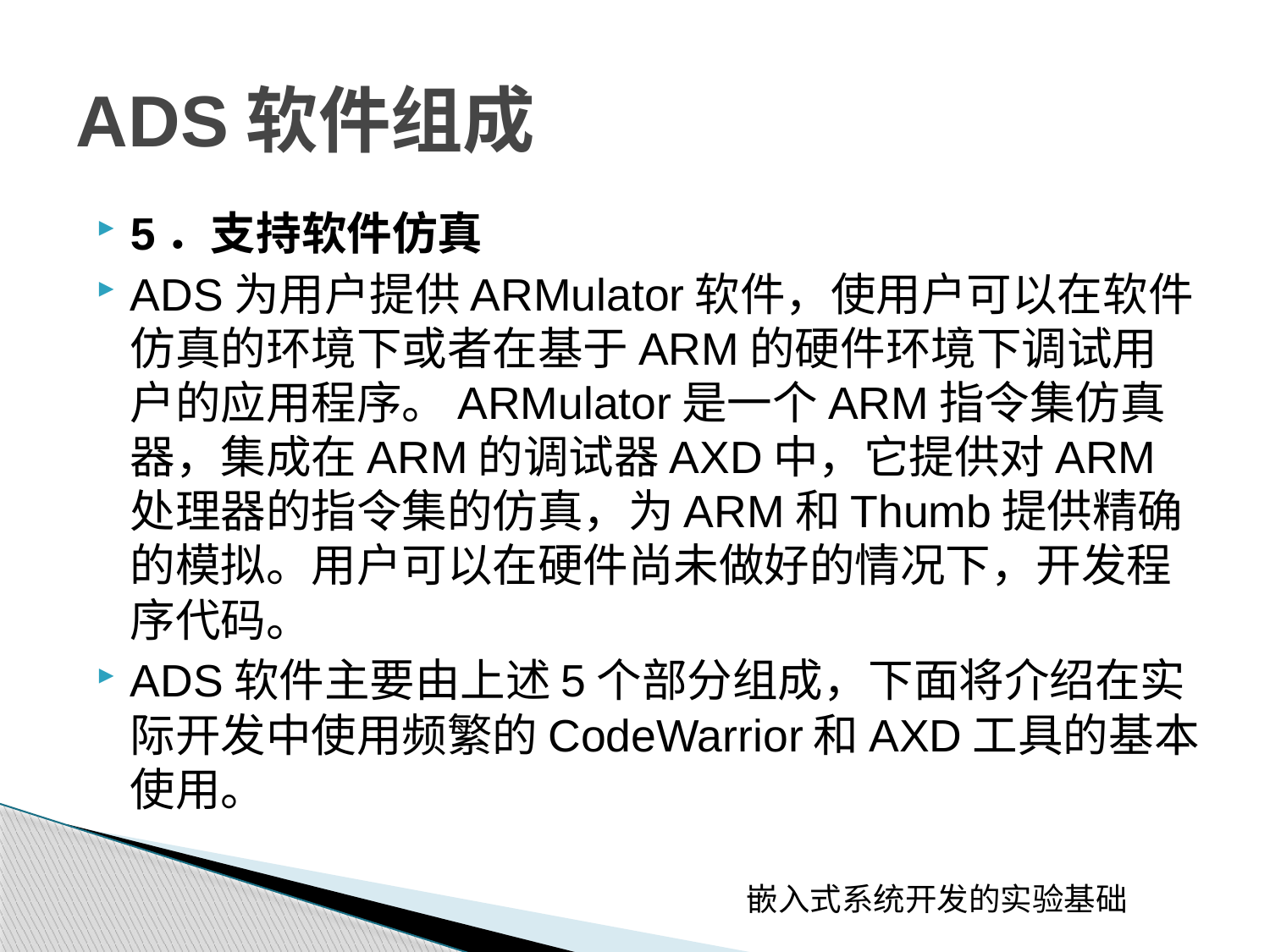

# ADS软件组成
5．支持软件仿真
ADS为用户提供ARMulator软件，使用户可以在软件仿真的环境下或者在基于ARM的硬件环境下调试用户的应用程序。ARMulator是一个ARM指令集仿真器，集成在ARM的调试器AXD中，它提供对ARM处理器的指令集的仿真，为ARM和Thumb提供精确的模拟。用户可以在硬件尚未做好的情况下，开发程序代码。
ADS软件主要由上述5个部分组成，下面将介绍在实际开发中使用频繁的CodeWarrior和AXD工具的基本使用。
嵌入式系统开发的实验基础